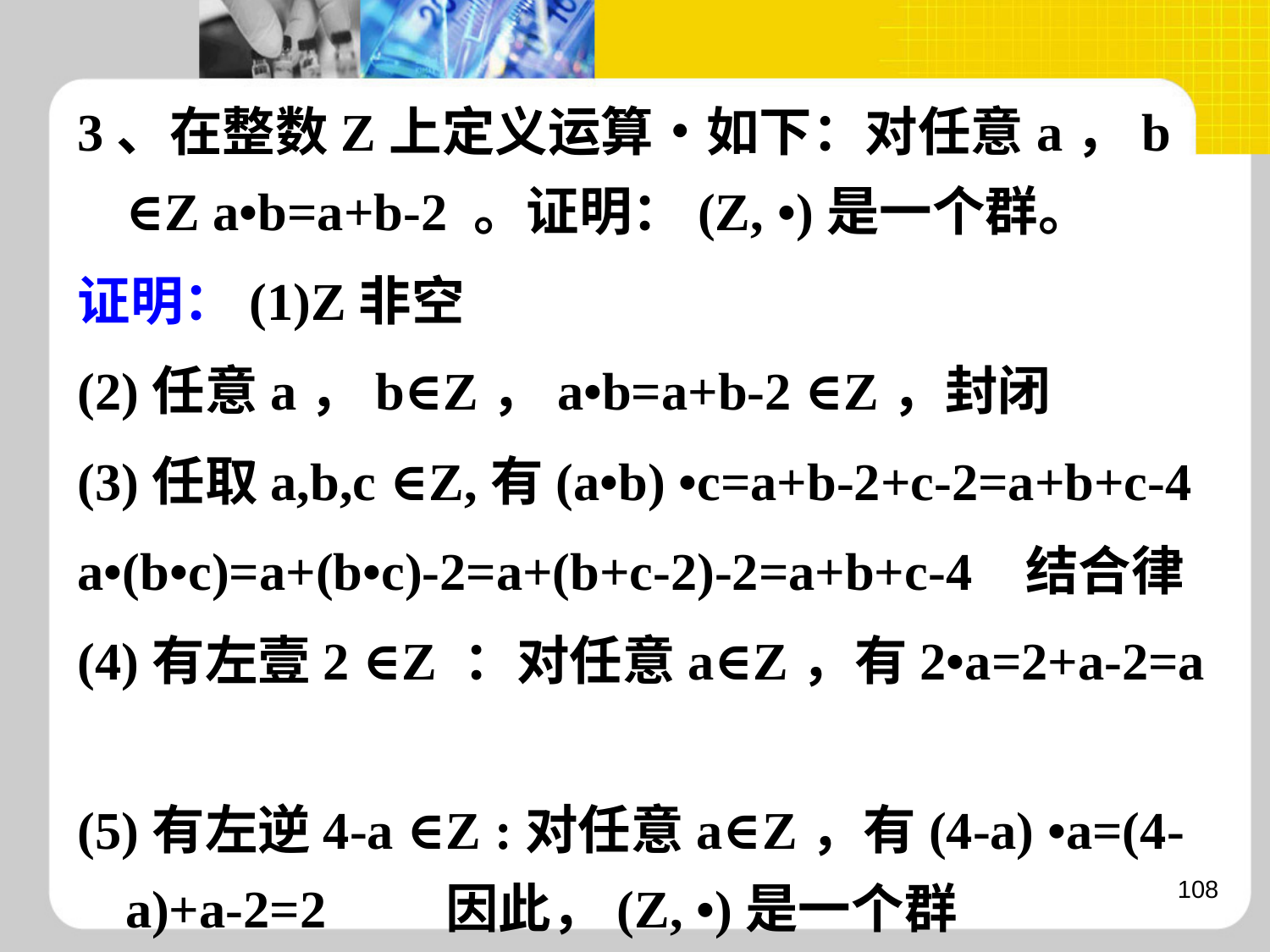

3、在整数Z上定义运算•如下：对任意a，b ∈Z a•b=a+b-2 。证明：(Z, •)是一个群。
证明：(1)Z非空
(2)任意a，b∈Z，a•b=a+b-2 ∈Z，封闭
(3)任取a,b,c ∈Z,有(a•b) •c=a+b-2+c-2=a+b+c-4
a•(b•c)=a+(b•c)-2=a+(b+c-2)-2=a+b+c-4   结合律
(4)有左壹2 ∈Z ：对任意a∈Z，有2•a=2+a-2=a
(5)有左逆4-a ∈Z :对任意a∈Z，有(4-a) •a=(4-a)+a-2=2        因此，(Z, •)是一个群

108